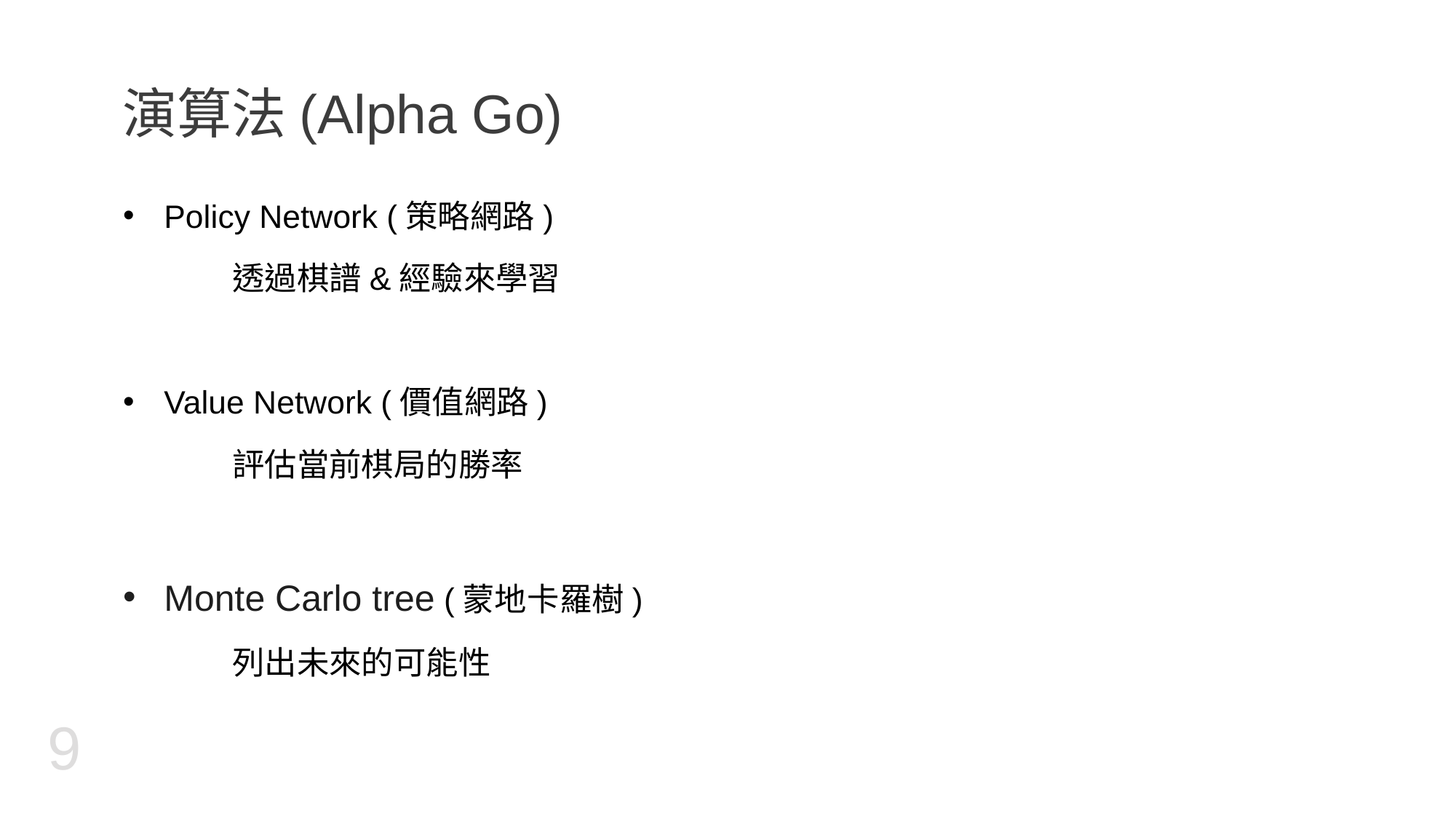

# 演算法(Alpha Go)
Policy Network (策略網路)
	透過棋譜&經驗來學習

Value Network (價值網路)
	評估當前棋局的勝率

Monte Carlo tree (蒙地卡羅樹)
	列出未來的可能性

9